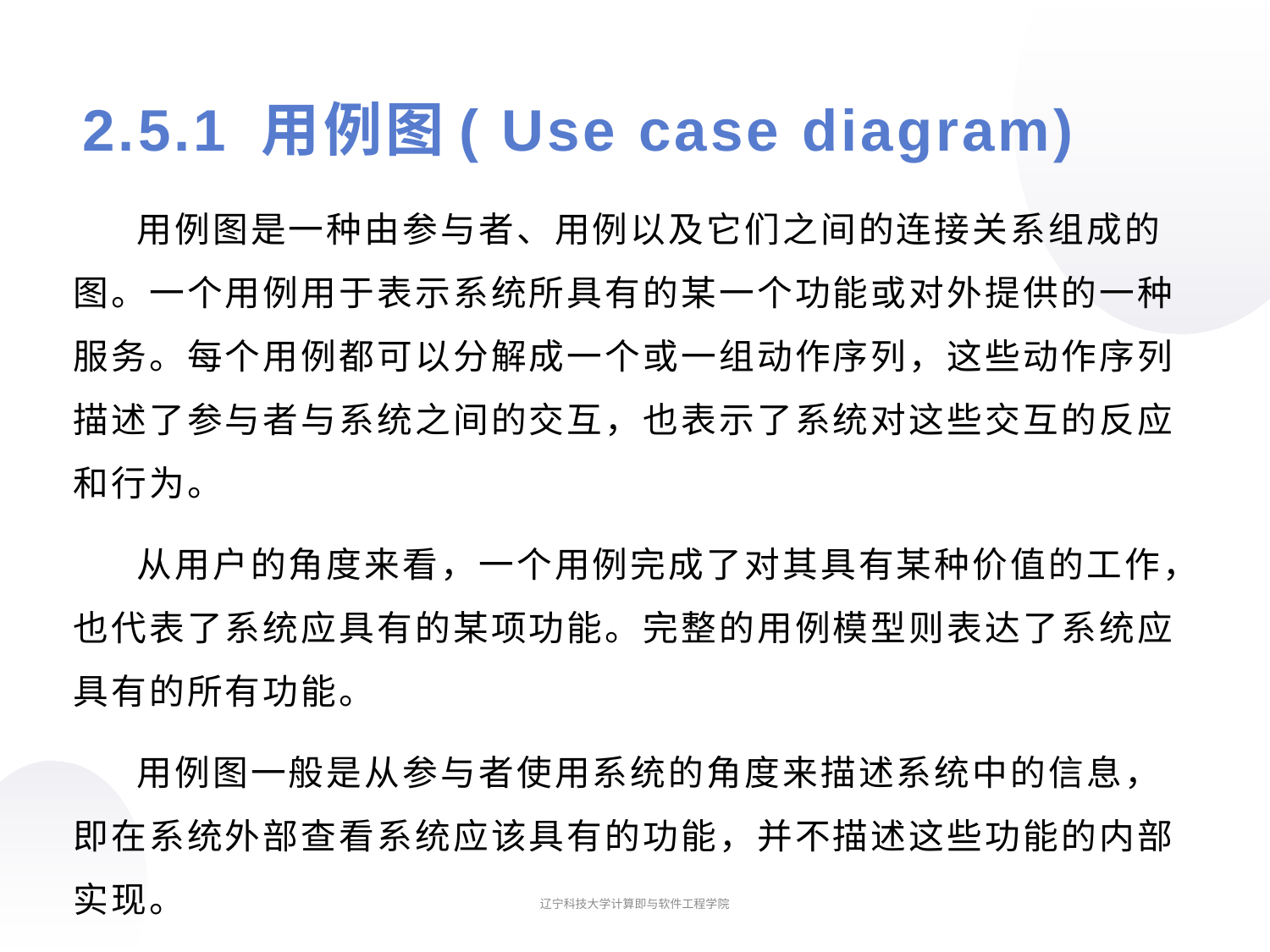

# 2.5.1 用例图( Use case diagram)
用例图是一种由参与者、用例以及它们之间的连接关系组成的图。一个用例用于表示系统所具有的某一个功能或对外提供的一种服务。每个用例都可以分解成一个或一组动作序列，这些动作序列描述了参与者与系统之间的交互，也表示了系统对这些交互的反应和行为。
从用户的角度来看，一个用例完成了对其具有某种价值的工作，也代表了系统应具有的某项功能。完整的用例模型则表达了系统应具有的所有功能。
用例图一般是从参与者使用系统的角度来描述系统中的信息，即在系统外部查看系统应该具有的功能，并不描述这些功能的内部实现。

辽宁科技大学计算即与软件工程学院
70